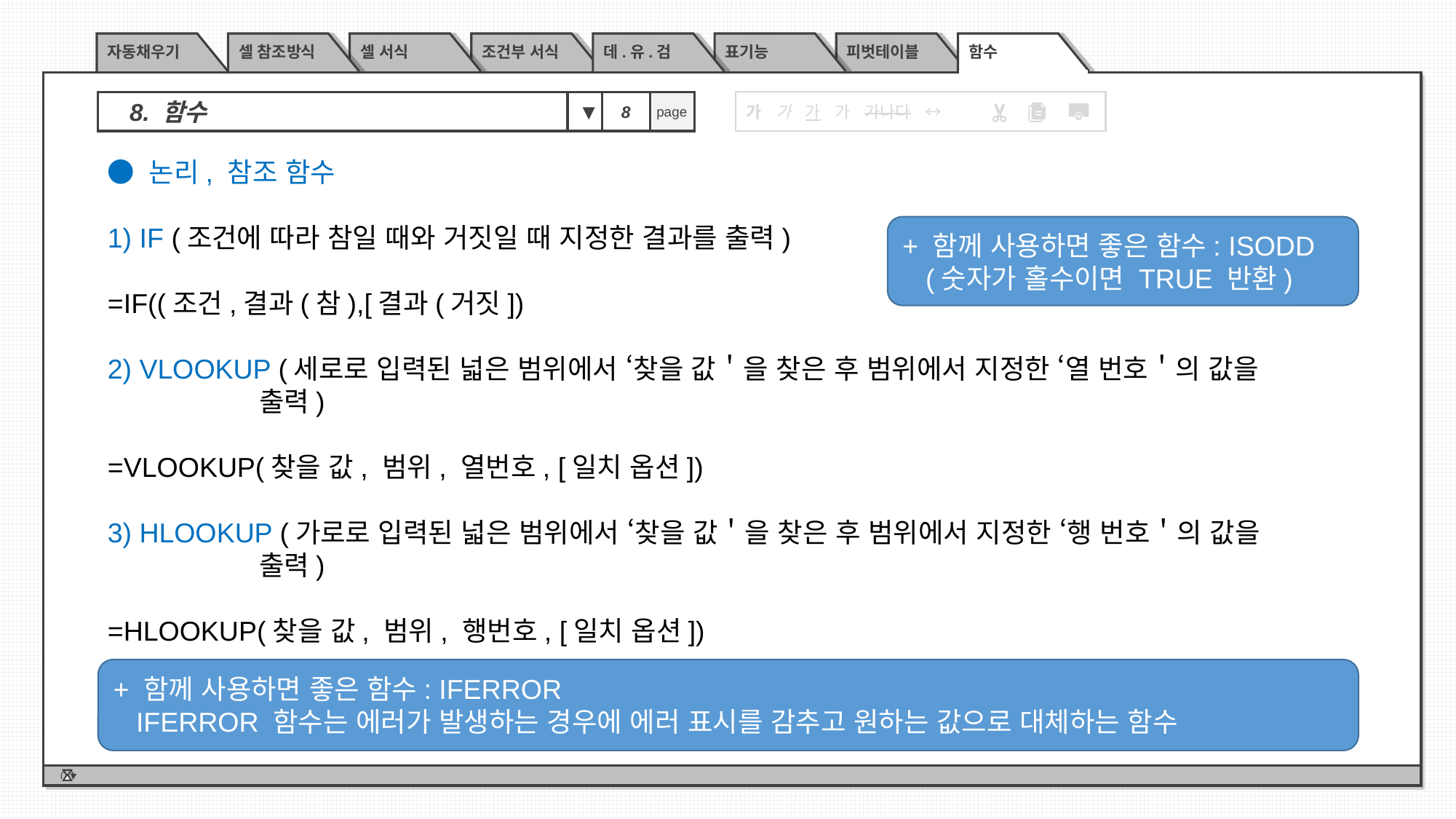

자동채우기
셀 참조방식
셀 서식
조건부 서식
데.유.검

표기능
피벗테이블
함수

8. 함수
▼
page
가   가   가   가   가나다   ↔

8
● 논리, 참조 함수

1) IF (조건에 따라 참일 때와 거짓일 때 지정한 결과를 출력)

=IF((조건,결과(참),[결과(거짓])

2) VLOOKUP (세로로 입력된 넓은 범위에서 ‘찾을 값＇을 찾은 후 범위에서 지정한 ‘열 번호＇의 값을
                   출력)

=VLOOKUP(찾을 값, 범위, 열번호, [일치 옵션])

3) HLOOKUP (가로로 입력된 넓은 범위에서 ‘찾을 값＇을 찾은 후 범위에서 지정한 ‘행 번호＇의 값을
                   출력)

=HLOOKUP(찾을 값, 범위, 행번호, [일치 옵션])
+ 함께 사용하면 좋은 함수: ISODD
   (숫자가 홀수이면 TRUE 반환)
+ 함께 사용하면 좋은 함수: IFERROR
   IFERROR 함수는 에러가 발생하는 경우에 에러 표시를 감추고 원하는 값으로 대체하는 함수